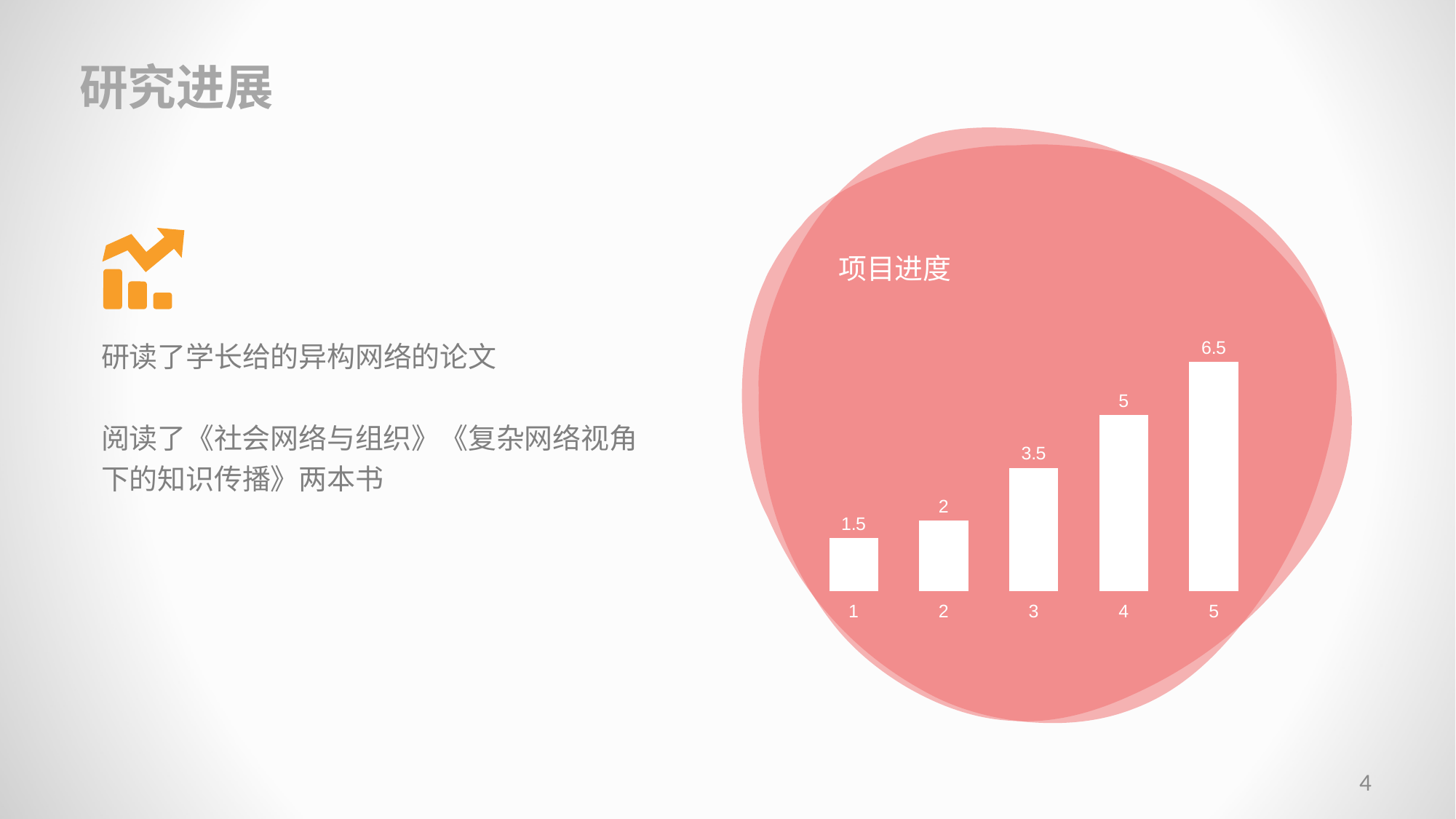

研究进展

### Chart

| Category | 系列 1 |
|---|---|
| 1.0 | 1.5 |
| 2.0 | 2.0 |
| 3.0 | 3.5 |
| 4.0 | 5.0 |
| 5.0 | 6.5 |
项目进度
研读了学长给的异构网络的论文
阅读了《社会网络与组织》《复杂网络视角下的知识传播》两本书
4